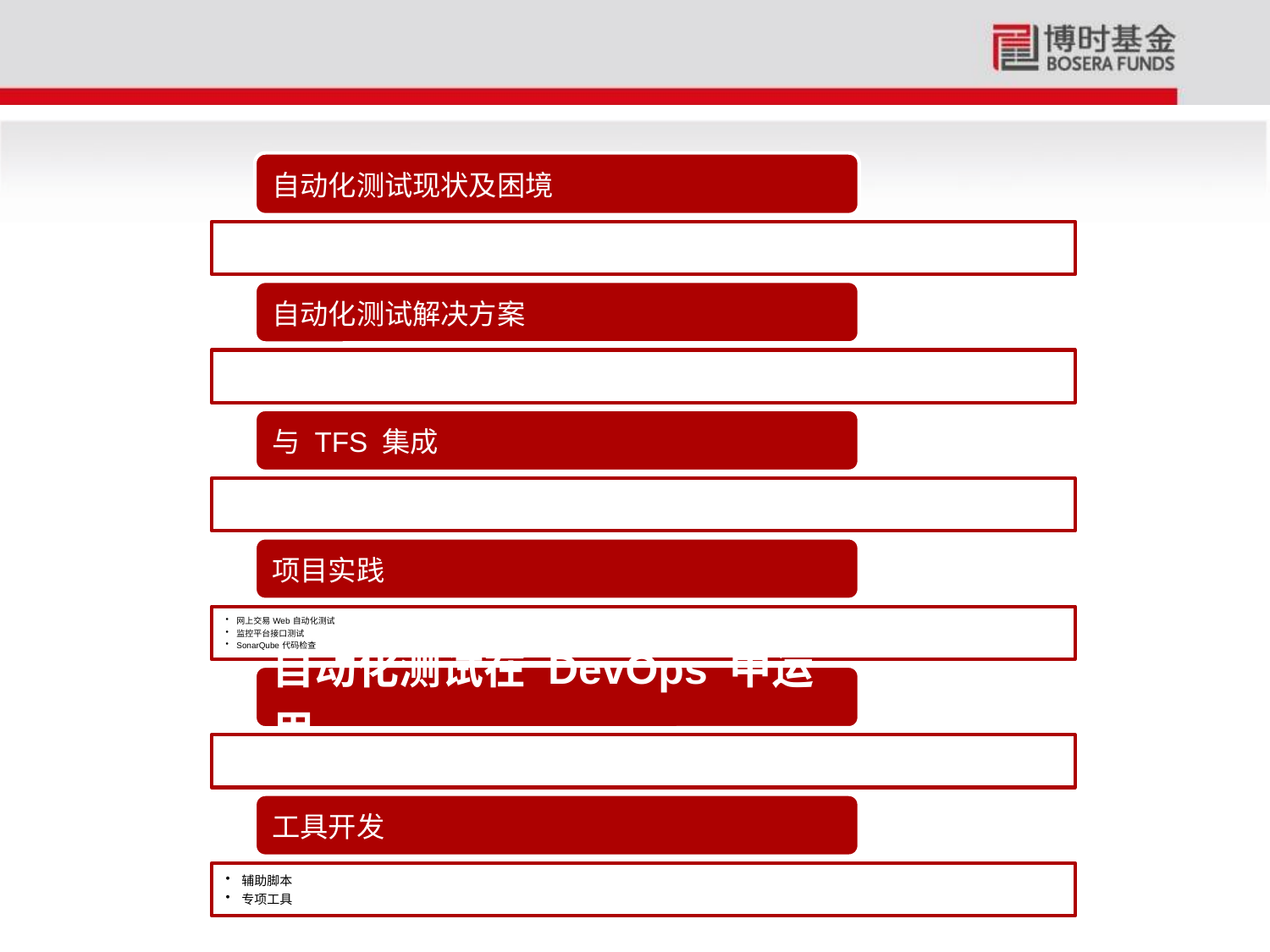

自动化测试解决方案
项目实践
自动化测试现状及困境
工具开发
专项工具
监控平台接口测试
SonarQube 代码检查
辅助脚本
网上交易 Web 自动化测试
与 TFS 集成
自动化测试在 DevOps 中运用